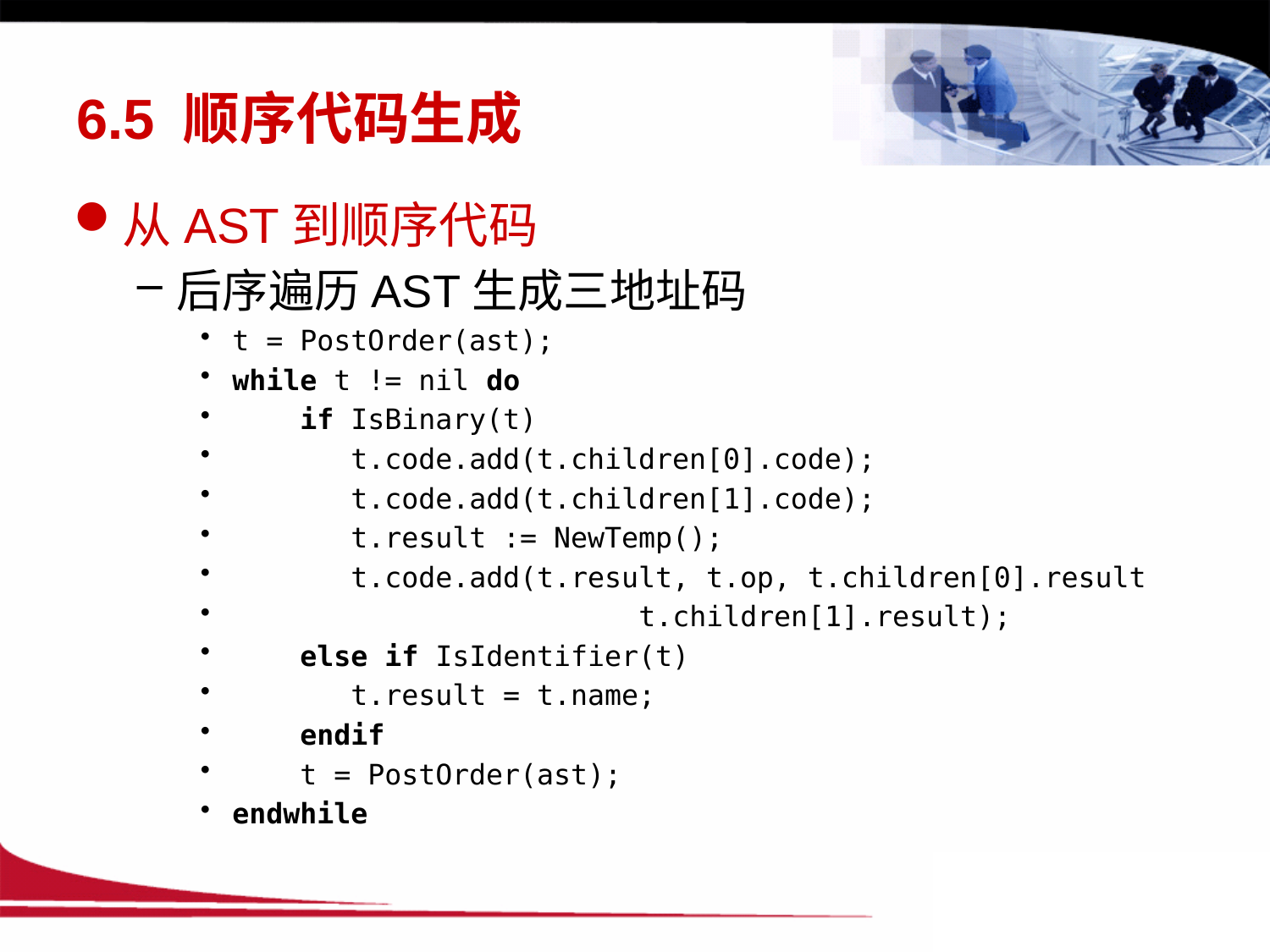

# 6.5 顺序代码生成
从AST到顺序代码
后序遍历AST生成三地址码
t = PostOrder(ast);
while t != nil do
    if IsBinary(t)
       t.code.add(t.children[0].code);
       t.code.add(t.children[1].code);
       t.result := NewTemp();
       t.code.add(t.result, t.op, t.children[0].result
                        t.children[1].result);
    else if IsIdentifier(t)
       t.result = t.name;
    endif
    t = PostOrder(ast);
endwhile